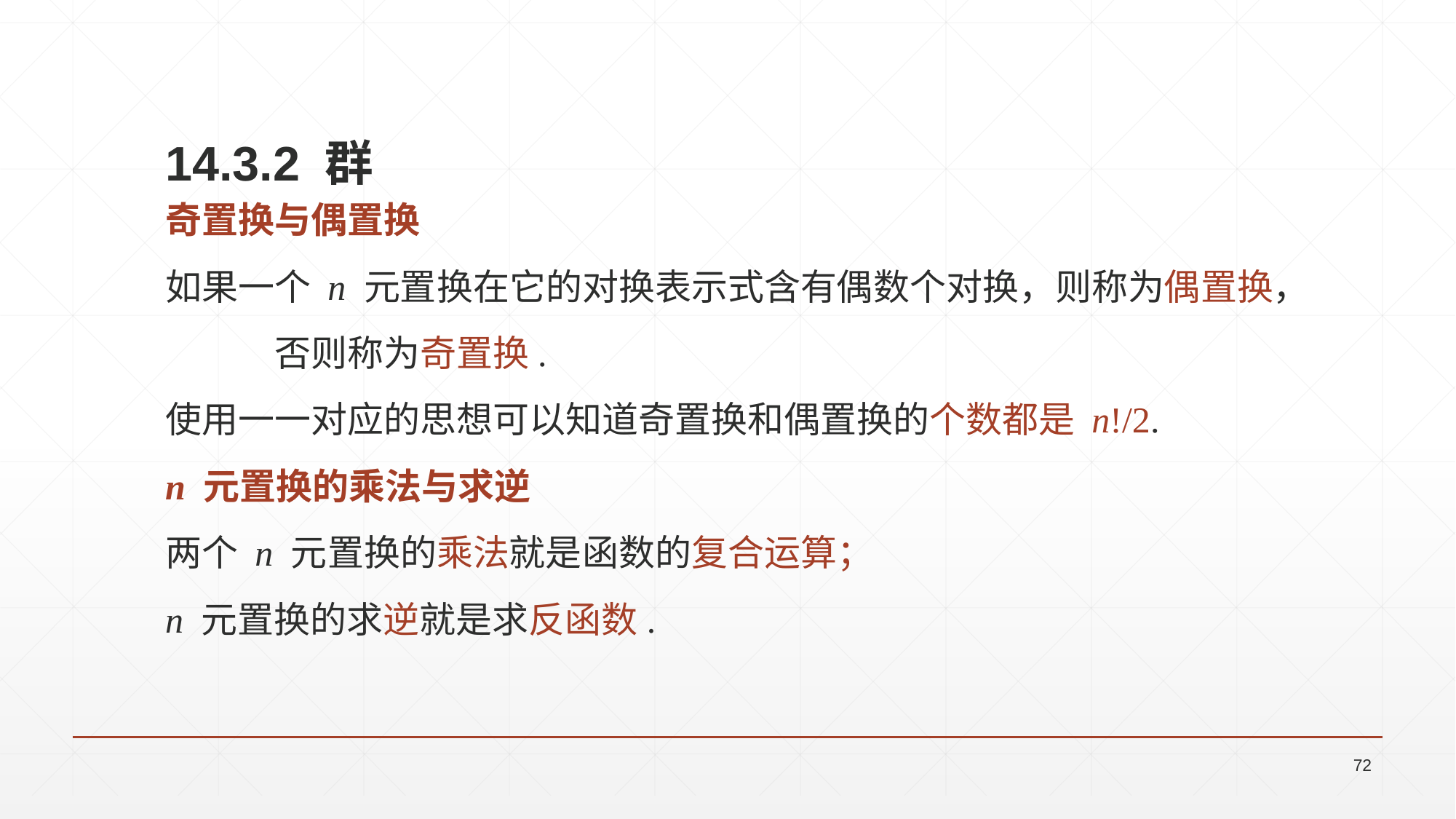

14.3.2 群
奇置换与偶置换
如果一个 n 元置换在它的对换表示式含有偶数个对换，则称为偶置换，
	否则称为奇置换.
使用一一对应的思想可以知道奇置换和偶置换的个数都是 n!/2.
n 元置换的乘法与求逆
两个 n 元置换的乘法就是函数的复合运算；
n 元置换的求逆就是求反函数.

72